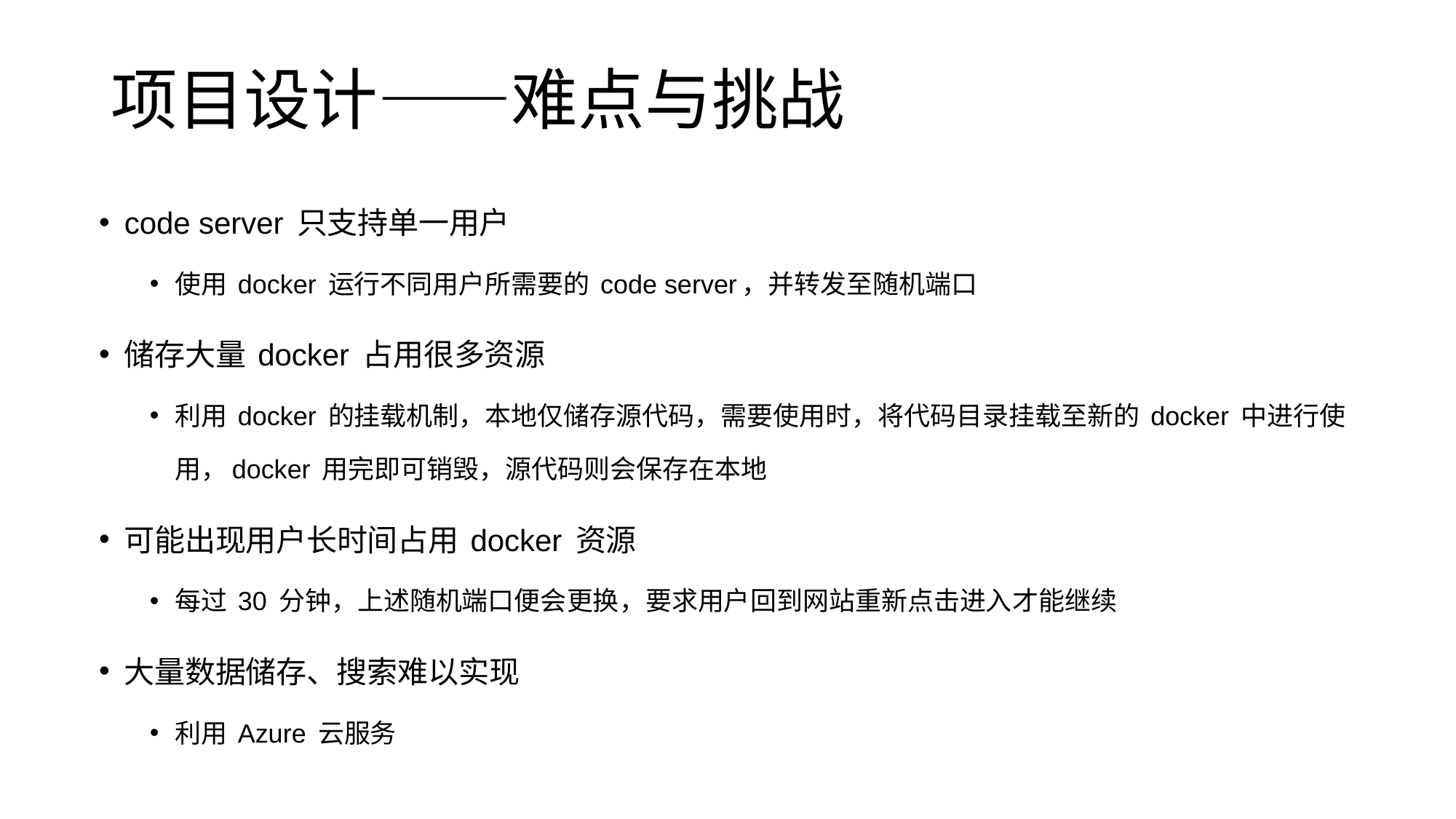

# 项目设计——难点与挑战
code server 只支持单一用户
使用 docker 运行不同用户所需要的 code server，并转发至随机端口
储存大量 docker 占用很多资源
利用 docker 的挂载机制，本地仅储存源代码，需要使用时，将代码目录挂载至新的 docker 中进行使用，docker 用完即可销毁，源代码则会保存在本地
可能出现用户长时间占用 docker 资源
每过 30 分钟，上述随机端口便会更换，要求用户回到网站重新点击进入才能继续
大量数据储存、搜索难以实现
利用 Azure 云服务